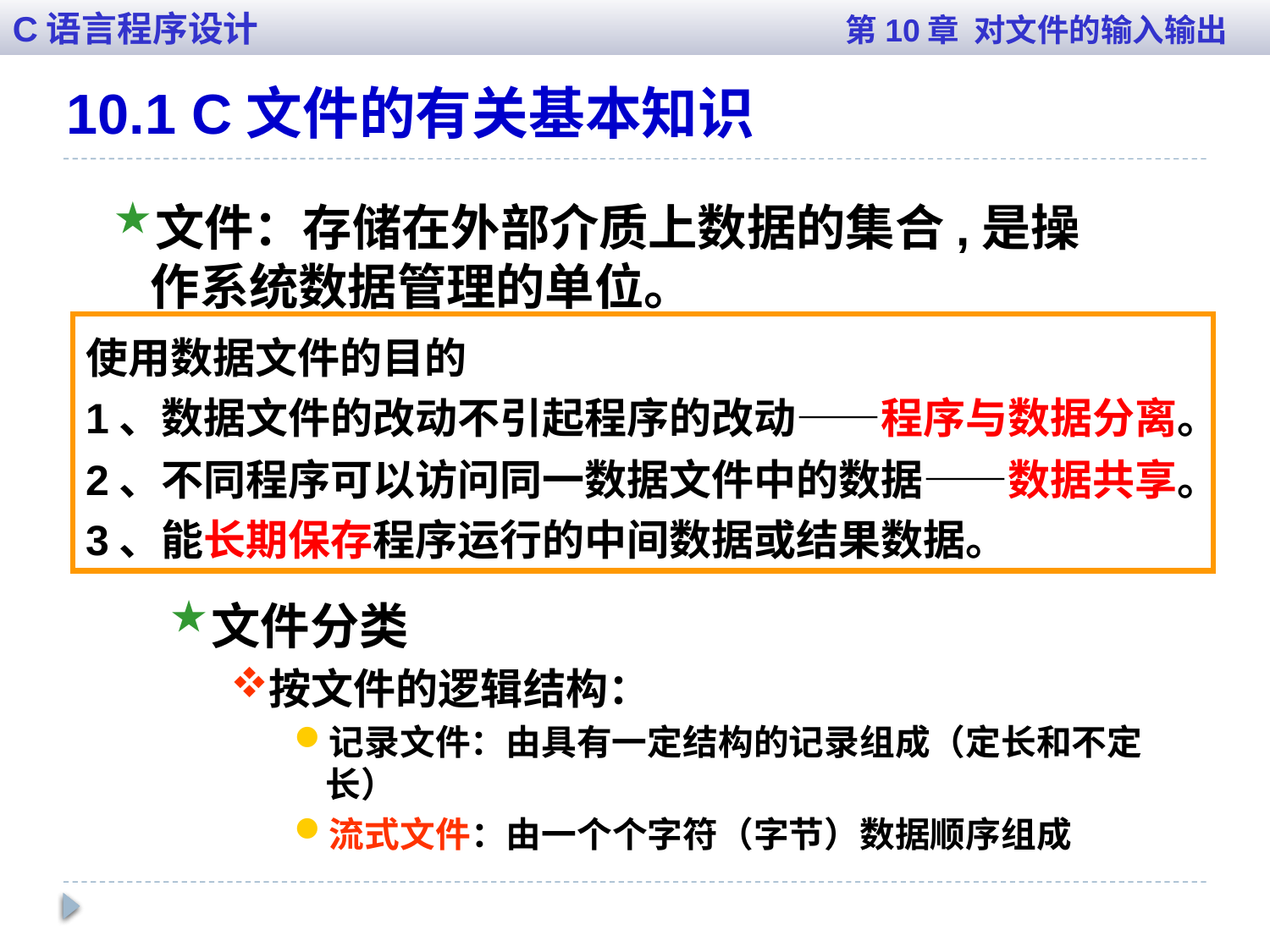

C语言程序设计                                                                         第10章  对文件的输入输出
10.1 C文件的有关基本知识
文件：存储在外部介质上数据的集合,是操作系统数据管理的单位。
使用数据文件的目的
1、数据文件的改动不引起程序的改动——程序与数据分离。
2、不同程序可以访问同一数据文件中的数据——数据共享。
3、能长期保存程序运行的中间数据或结果数据。
文件分类
按文件的逻辑结构：
记录文件：由具有一定结构的记录组成（定长和不定长）
流式文件：由一个个字符（字节）数据顺序组成

4